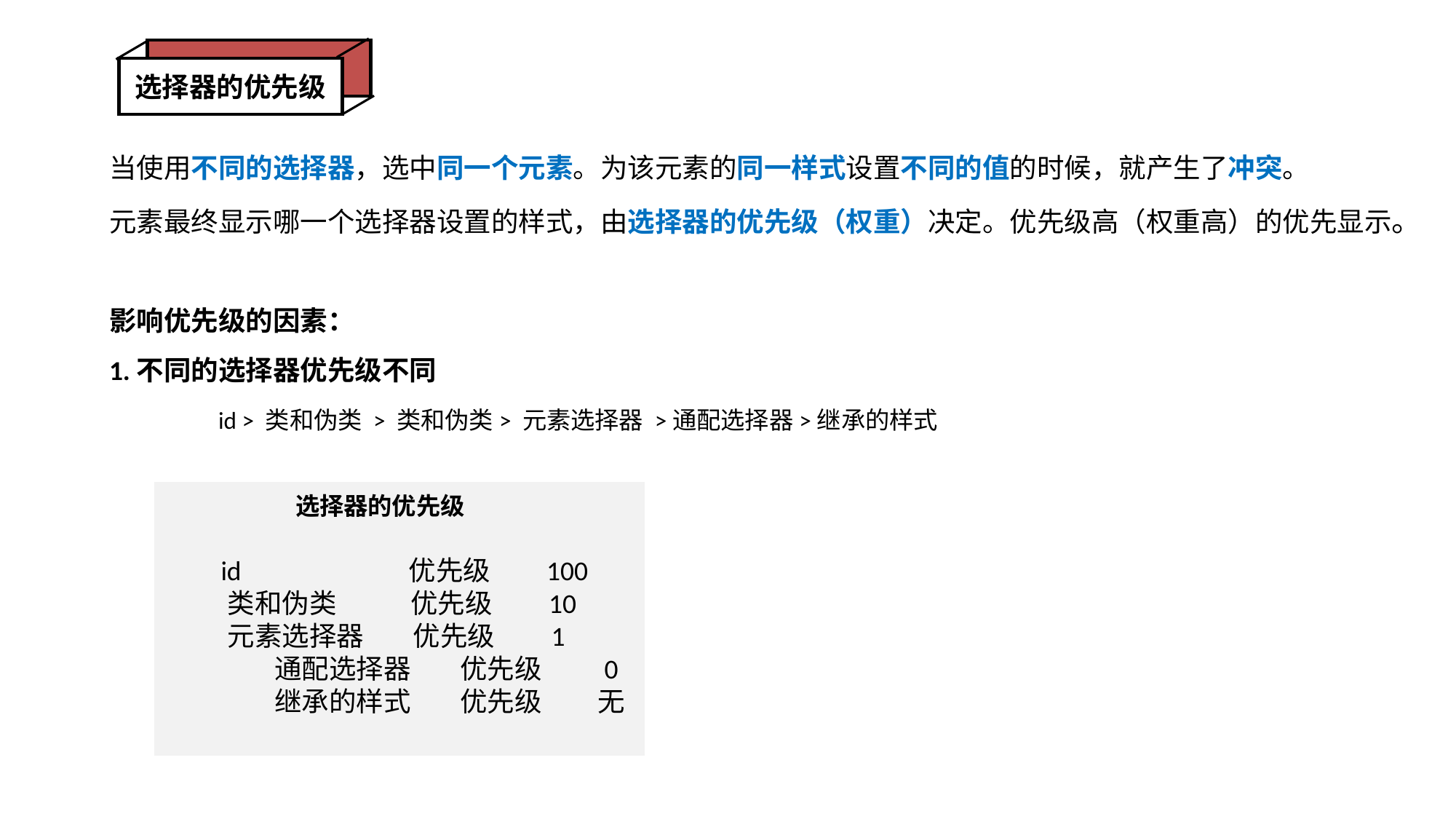

选择器的优先级

当使用不同的选择器，选中同一个元素。为该元素的同一样式设置不同的值的时候，就产生了冲突。
元素最终显示哪一个选择器设置的样式，由选择器的优先级（权重）决定。优先级高（权重高）的优先显示。

影响优先级的因素：
1.不同的选择器优先级不同
 	id > 类和伪类 > 类和伪类> 元素选择器 >通配选择器>继承的样式

                    选择器的优先级

         id                          优先级        100
         类和伪类            优先级        10
         元素选择器        优先级        1
	通配选择器        优先级         0
	继承的样式        优先级         无